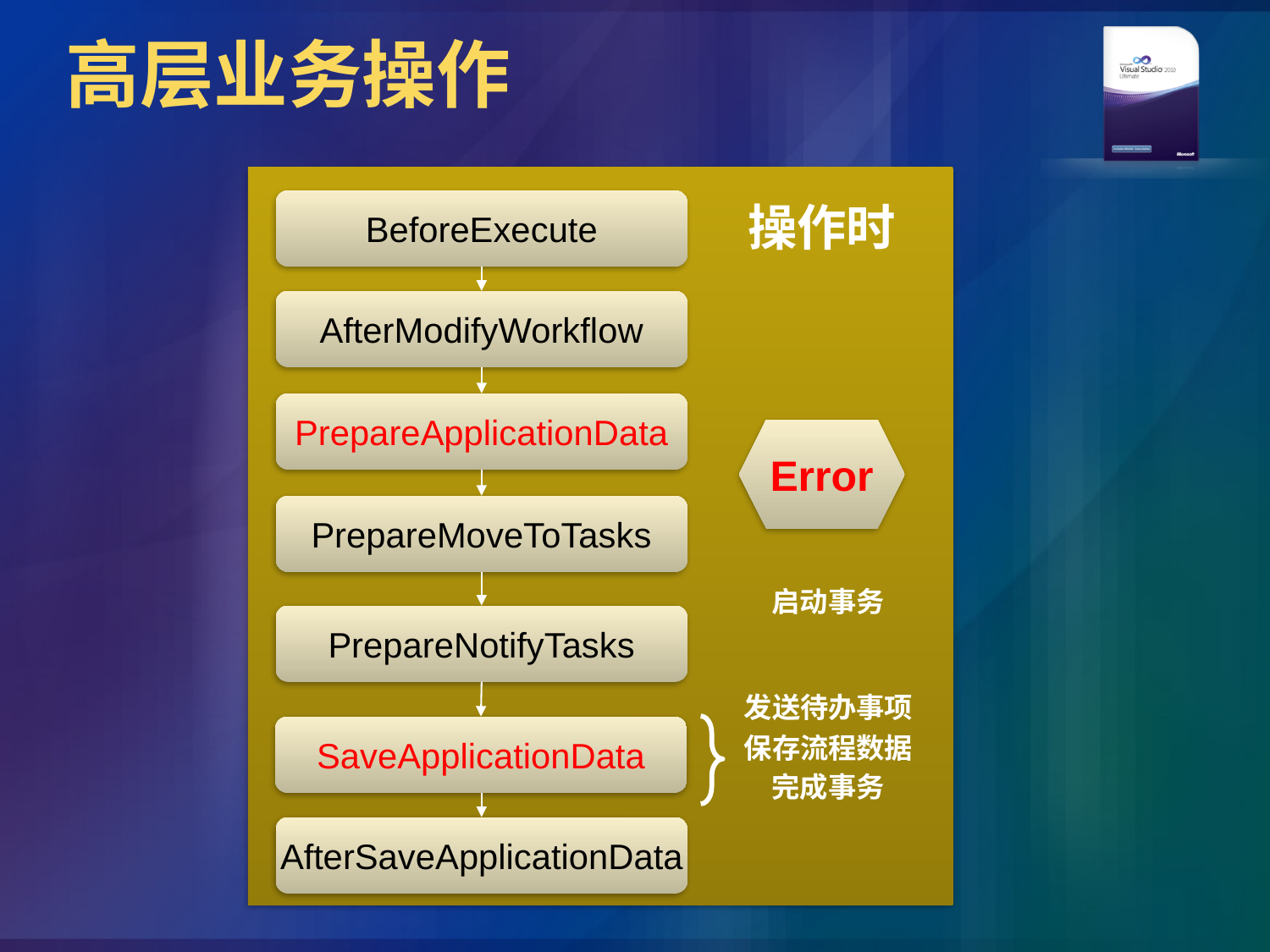

# 高层业务操作

BeforeExecute
操作时
AfterModifyWorkflow
PrepareApplicationData
Error
PrepareMoveToTasks
启动事务
PrepareNotifyTasks
发送待办事项

SaveApplicationData
保存流程数据
完成事务
AfterSaveApplicationData